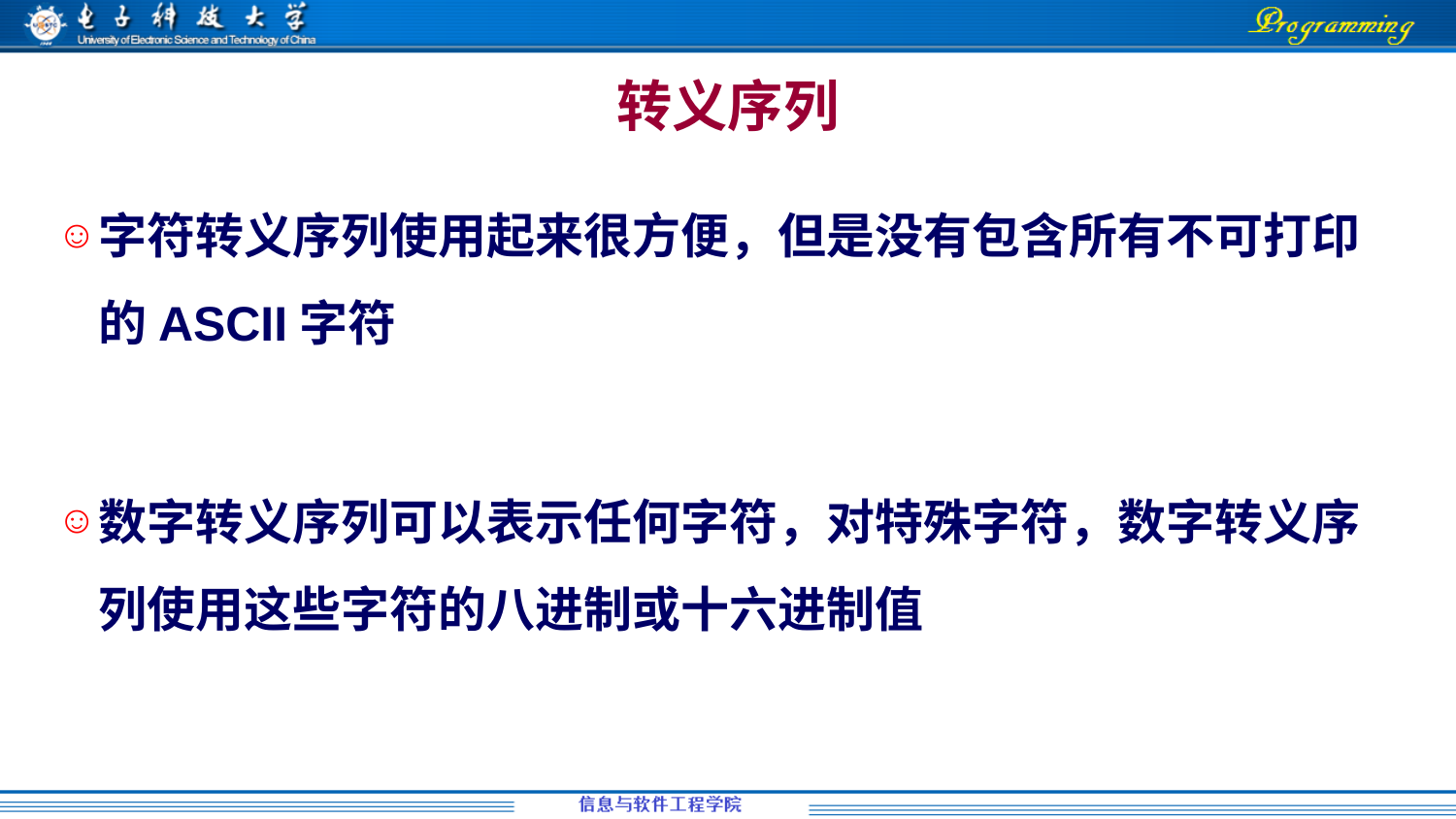

# 转义序列
字符转义序列使用起来很方便，但是没有包含所有不可打印的ASCII字符

数字转义序列可以表示任何字符，对特殊字符，数字转义序列使用这些字符的八进制或十六进制值